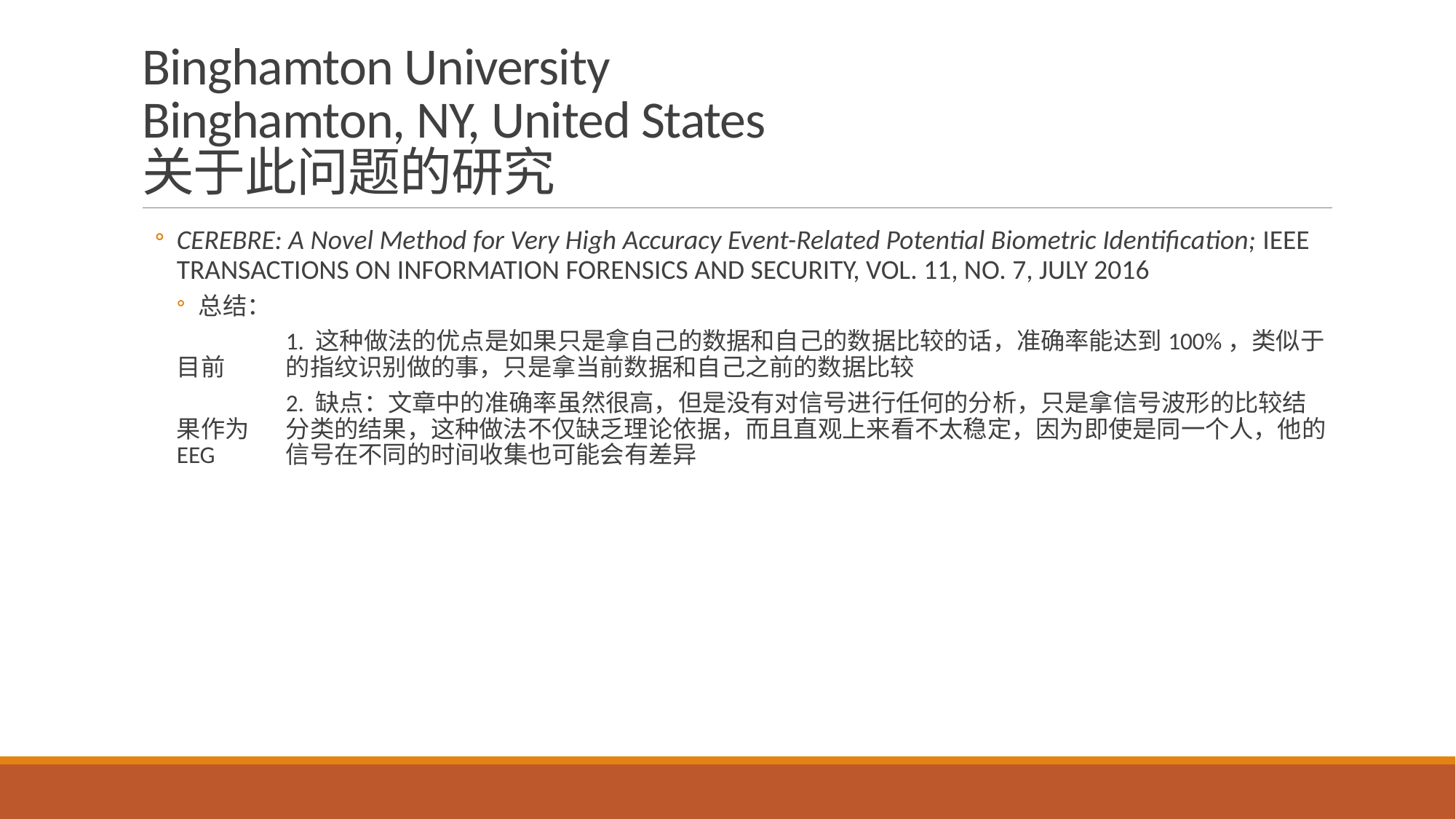

# Binghamton University Binghamton, NY, United States 关于此问题的研究
CEREBRE: A Novel Method for Very High Accuracy Event-Related Potential Biometric Identification; IEEE TRANSACTIONS ON INFORMATION FORENSICS AND SECURITY, VOL. 11, NO. 7, JULY 2016
总结：
	1. 这种做法的优点是如果只是拿自己的数据和自己的数据比较的话，准确率能达到100%，类似于目前	的指纹识别做的事，只是拿当前数据和自己之前的数据比较
	2. 缺点：文章中的准确率虽然很高，但是没有对信号进行任何的分析，只是拿信号波形的比较结果作为	分类的结果，这种做法不仅缺乏理论依据，而且直观上来看不太稳定，因为即使是同一个人，他的EEG	信号在不同的时间收集也可能会有差异